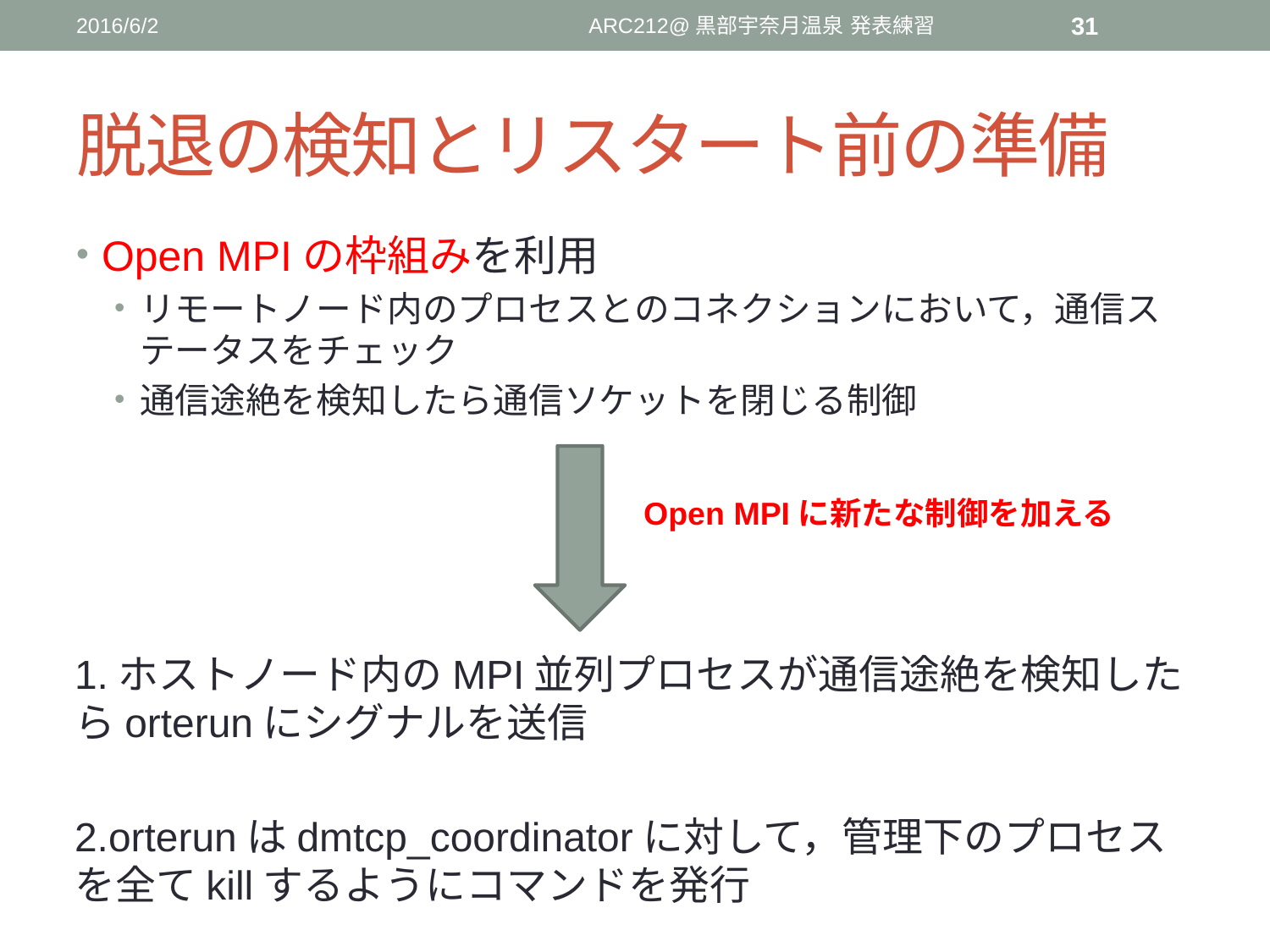

2016/6/2
ARC212@黒部宇奈月温泉 発表練習
31
# 脱退の検知とリスタート前の準備
Open MPIの枠組みを利用
リモートノード内のプロセスとのコネクションにおいて，通信ステータスをチェック
通信途絶を検知したら通信ソケットを閉じる制御

Open MPIに新たな制御を加える
1.ホストノード内のMPI並列プロセスが通信途絶を検知したらorterunにシグナルを送信

2.orterunはdmtcp_coordinatorに対して，管理下のプロセスを全てkillするようにコマンドを発行